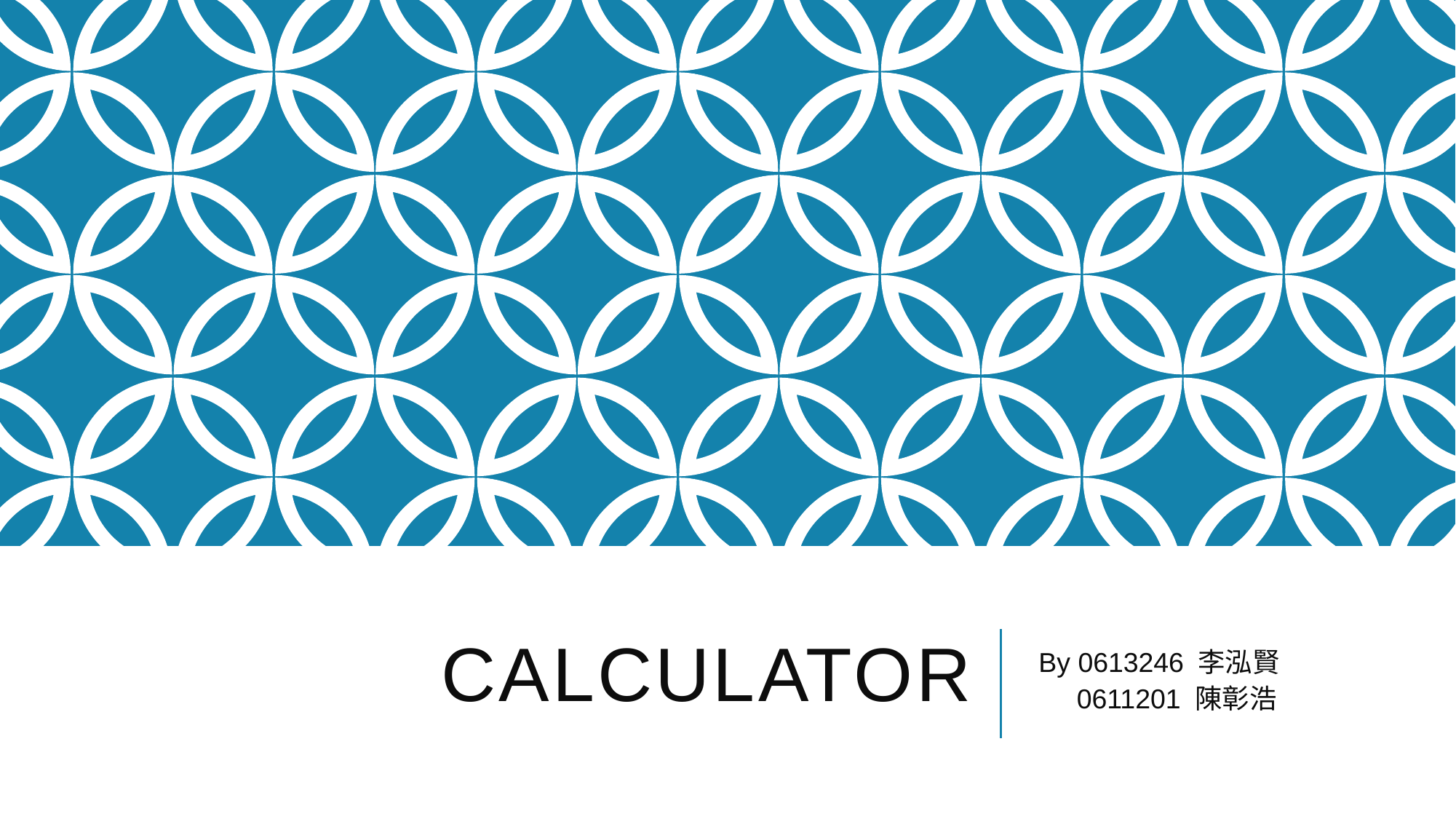

# Calculator
By 0613246 李泓賢
     0611201 陳彰浩